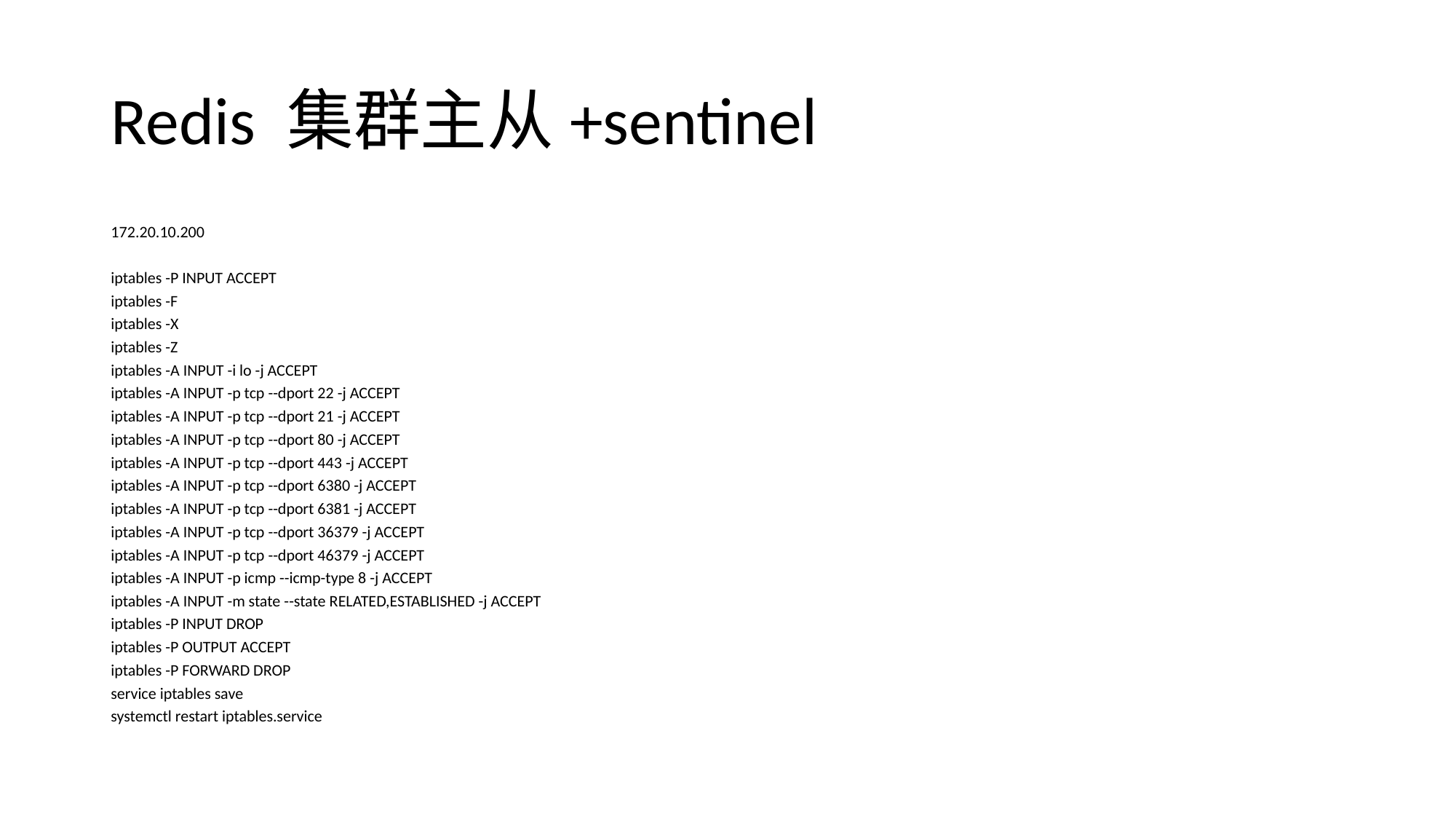

# Redis 集群主从+sentinel
172.20.10.200

iptables -P INPUT ACCEPT
iptables -F
iptables -X
iptables -Z
iptables -A INPUT -i lo -j ACCEPT
iptables -A INPUT -p tcp --dport 22 -j ACCEPT
iptables -A INPUT -p tcp --dport 21 -j ACCEPT
iptables -A INPUT -p tcp --dport 80 -j ACCEPT
iptables -A INPUT -p tcp --dport 443 -j ACCEPT
iptables -A INPUT -p tcp --dport 6380 -j ACCEPT
iptables -A INPUT -p tcp --dport 6381 -j ACCEPT
iptables -A INPUT -p tcp --dport 36379 -j ACCEPT
iptables -A INPUT -p tcp --dport 46379 -j ACCEPT
iptables -A INPUT -p icmp --icmp-type 8 -j ACCEPT
iptables -A INPUT -m state --state RELATED,ESTABLISHED -j ACCEPT
iptables -P INPUT DROP
iptables -P OUTPUT ACCEPT
iptables -P FORWARD DROP
service iptables save
systemctl restart iptables.service